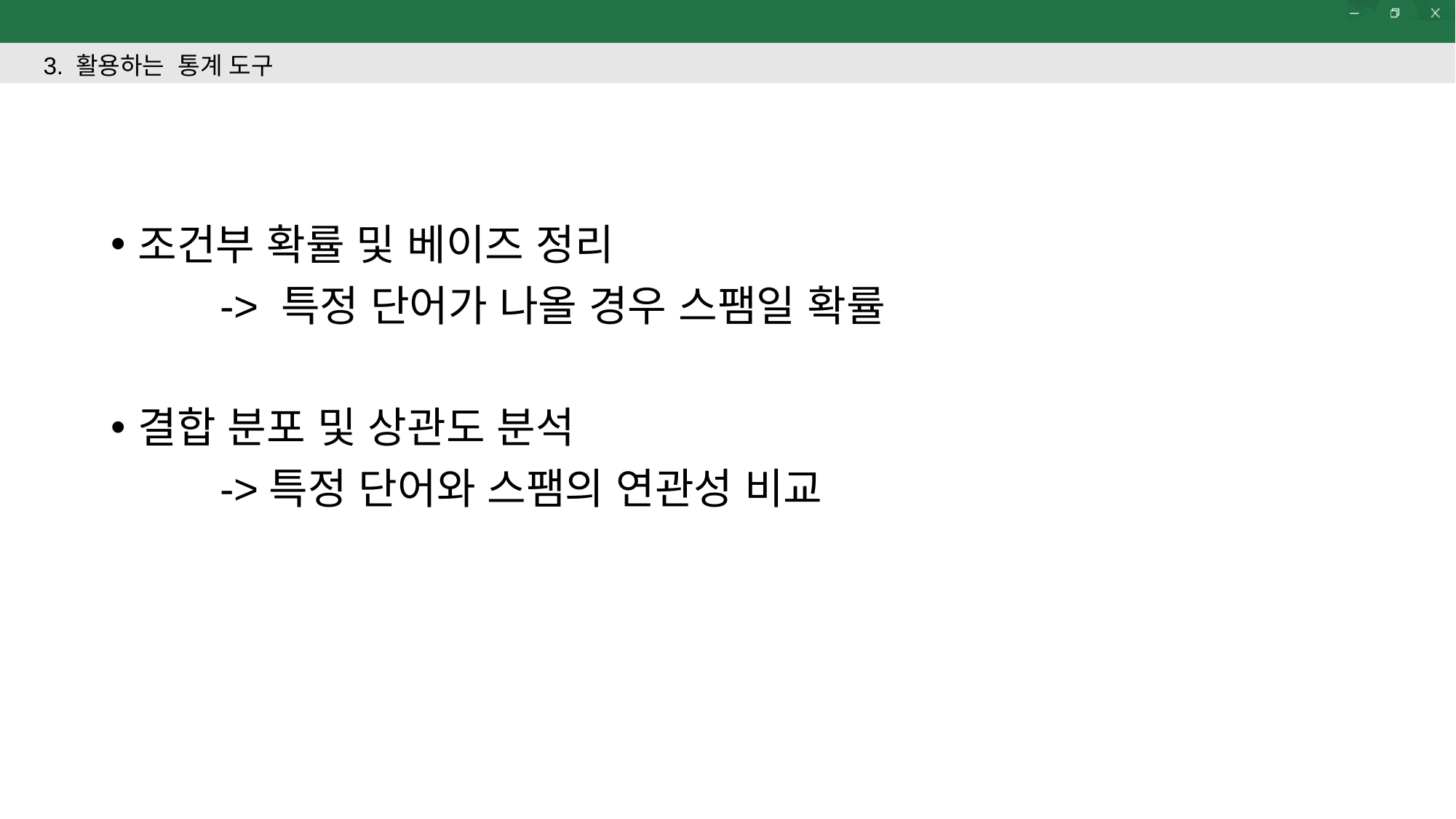

3. 활용하는  통계 도구
조건부 확률 및 베이즈 정리
	-> 특정 단어가 나올 경우 스팸일 확률

결합 분포 및 상관도 분석
	->특정 단어와 스팸의 연관성 비교